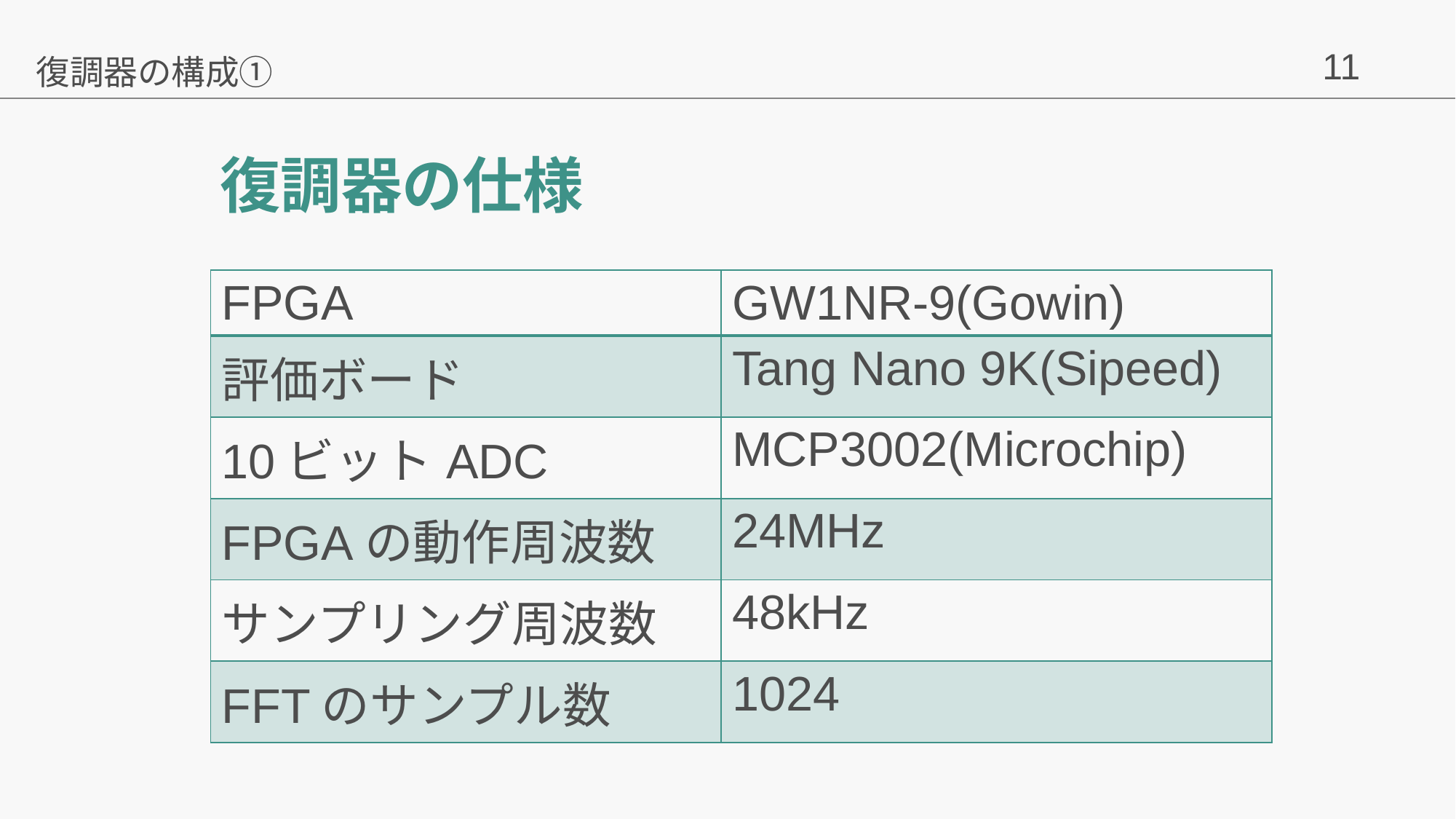

復調器の構成①
復調器の仕様
| FPGA | GW1NR-9(Gowin) |
| --- | --- |
| 評価ボード | Tang Nano 9K(Sipeed) |
| 10ビットADC | MCP3002(Microchip) |
| FPGAの動作周波数 | 24MHz |
| サンプリング周波数 | 48kHz |
| FFTのサンプル数 | 1024 |